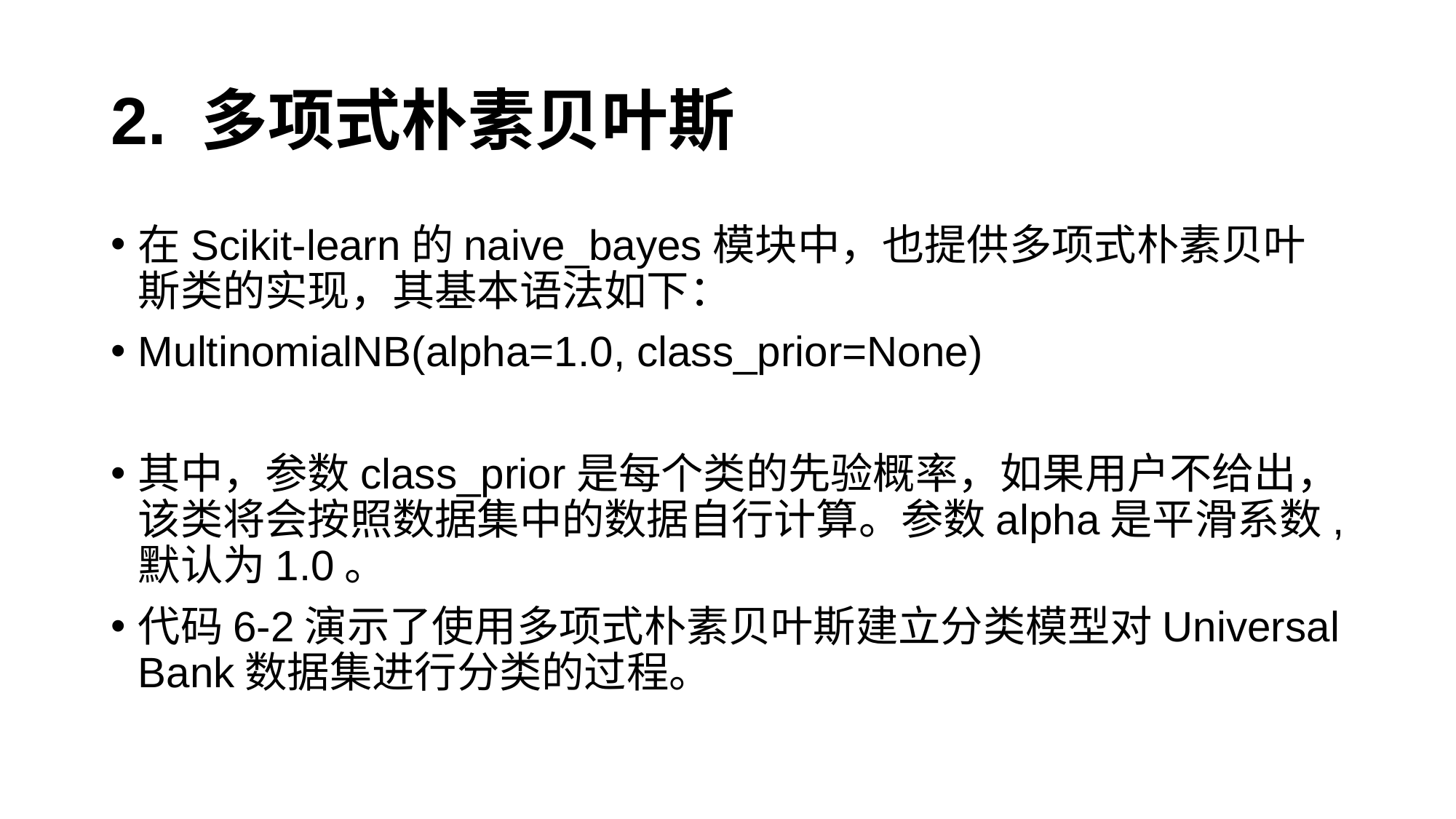

# 2. 多项式朴素贝叶斯
在Scikit-learn的naive_bayes模块中，也提供多项式朴素贝叶斯类的实现，其基本语法如下：
MultinomialNB(alpha=1.0, class_prior=None)

其中，参数class_prior是每个类的先验概率，如果用户不给出，该类将会按照数据集中的数据自行计算。参数alpha是平滑系数,默认为1.0。
代码6-2演示了使用多项式朴素贝叶斯建立分类模型对Universal Bank数据集进行分类的过程。